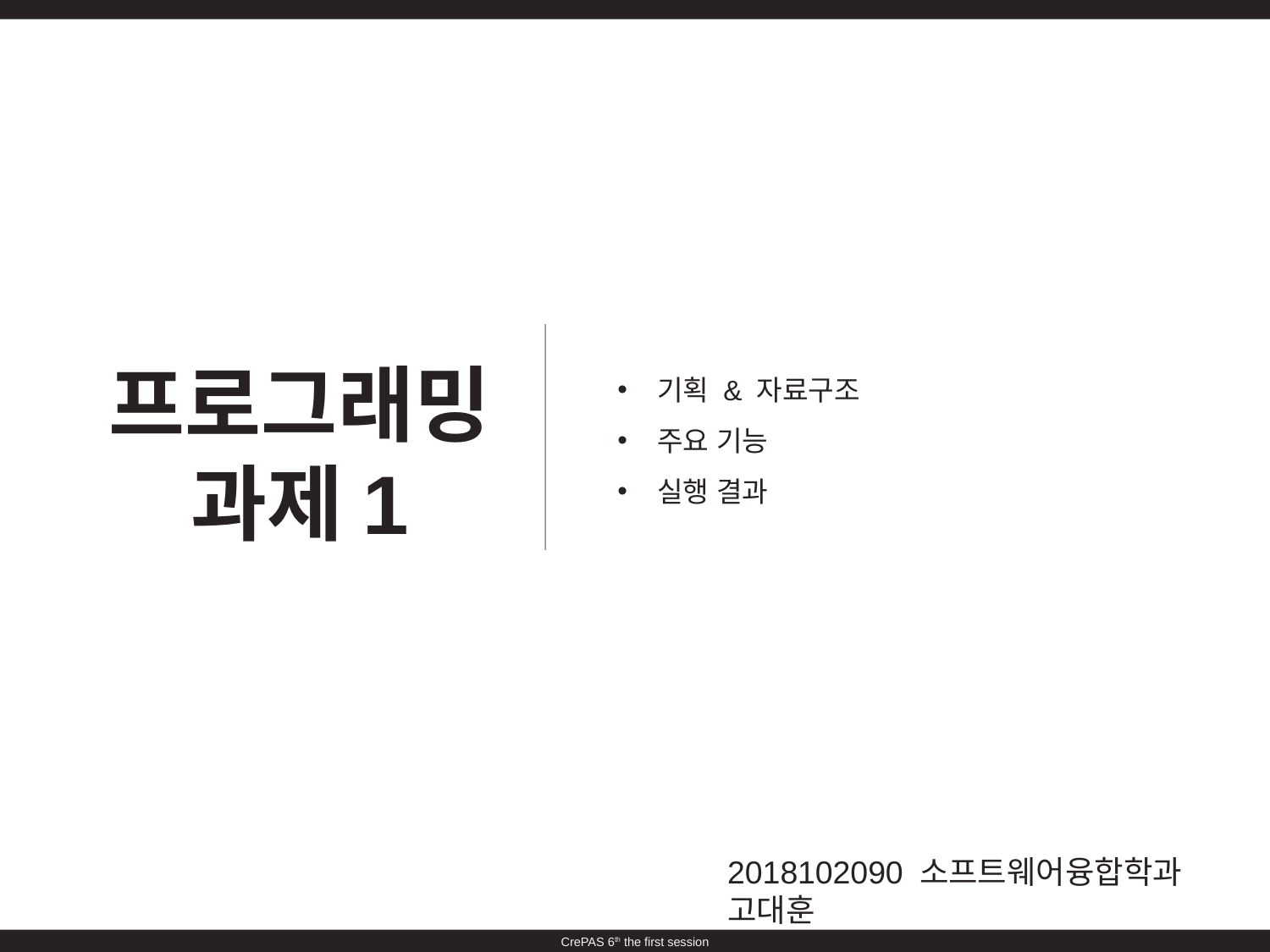

프로그래밍
과제1
기획 & 자료구조
주요 기능
실행 결과
2018102090 소프트웨어융합학과 고대훈
CrePAS 6th the first session